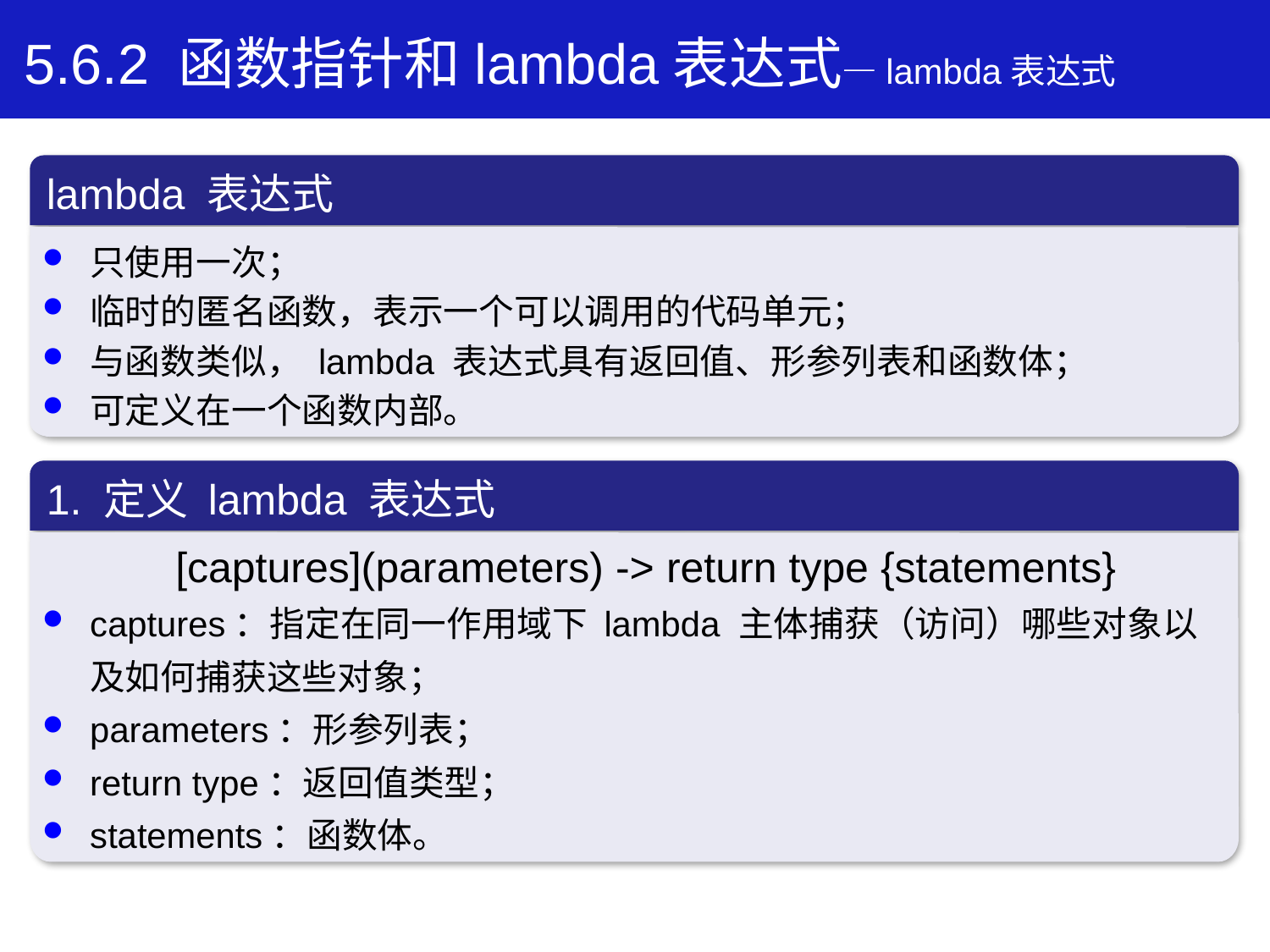

5.6.2 函数指针和lambda表达式—lambda表达式
lambda 表达式
只使用一次；
临时的匿名函数，表示一个可以调用的代码单元；
与函数类似， lambda 表达式具有返回值、形参列表和函数体；
可定义在一个函数内部。
1. 定义 lambda 表达式
  [captures](parameters) -> return type {statements}
captures：指定在同一作用域下 lambda 主体捕获（访问）哪些对象以及如何捕获这些对象；
parameters：形参列表；
return type：返回值类型；
statements：函数体。
58